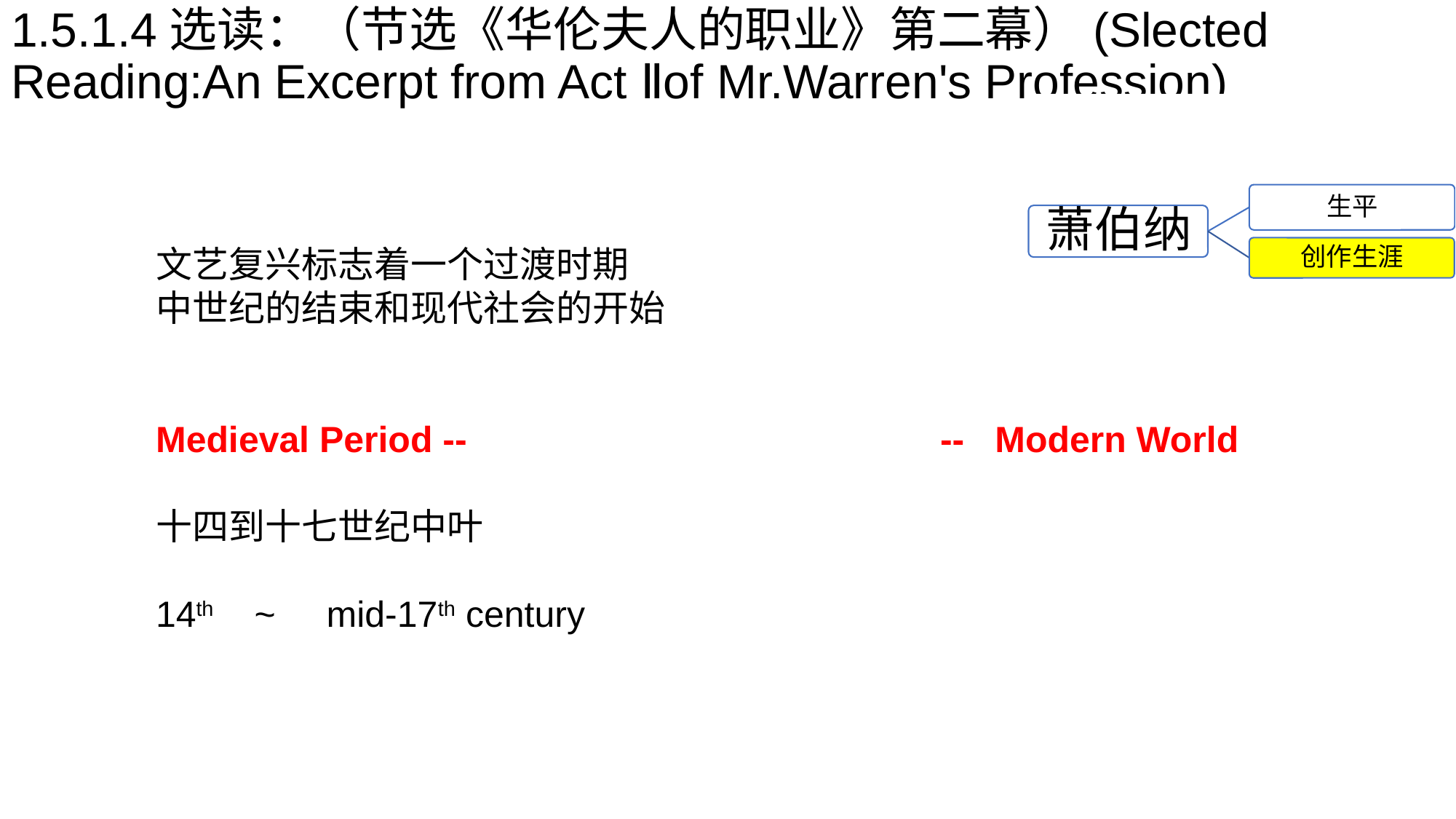

# 1.5.1.4选读：（节选《华伦夫人的职业》第二幕）(Slected Reading:An Excerpt from Act Ⅱof Mr.Warren's Profession)
萧伯纳

生平

创作生涯
文艺复兴标志着一个过渡时期
中世纪的结束和现代社会的开始

Medieval Period -- 					  --   Modern World

十四到十七世纪中叶

14th    ~     mid-17th century